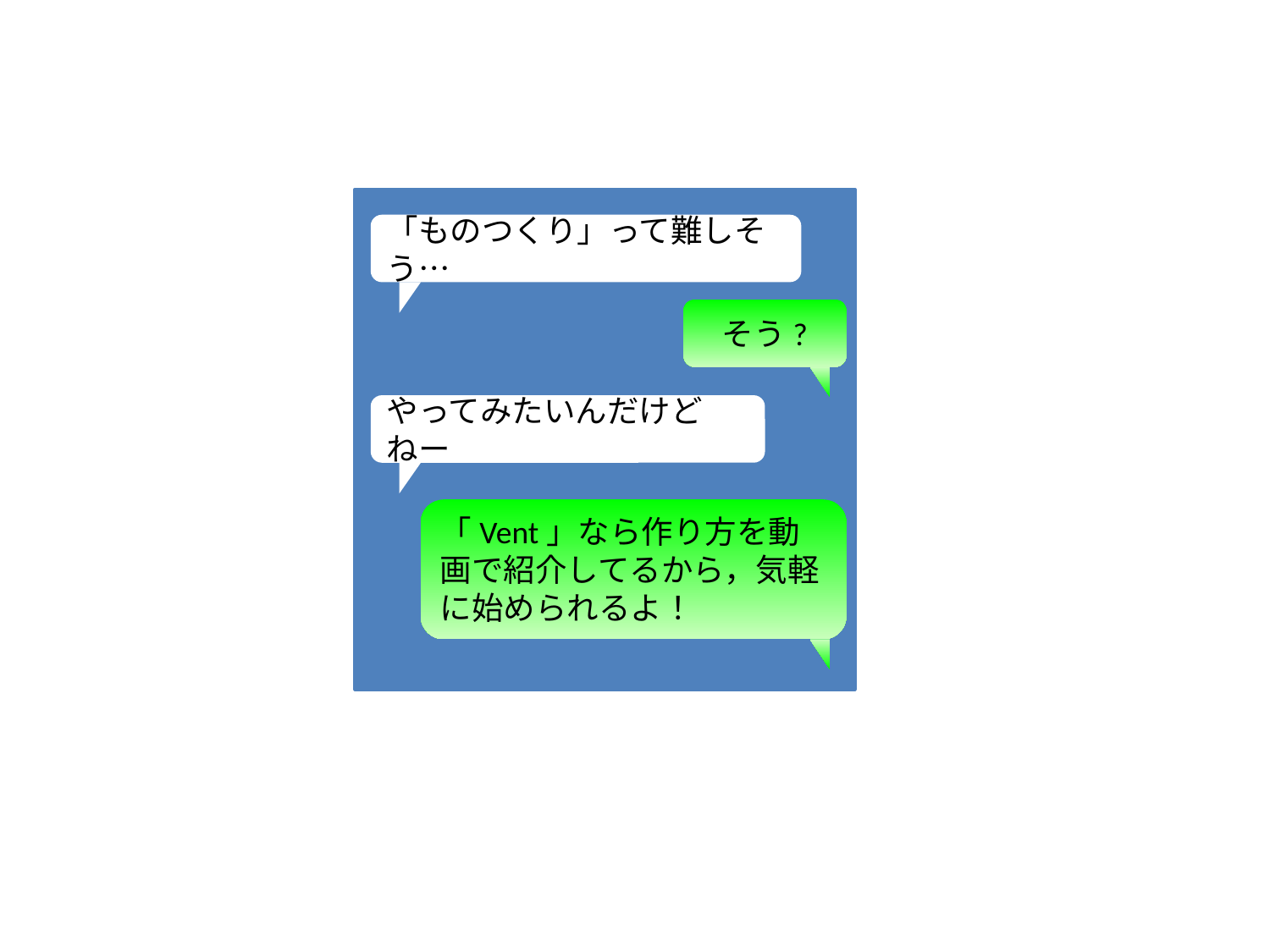

「ものつくり」って難しそう…

そう?

そう?

やってみたいんだけどねー

「Vent」なら作り方を動画で紹介してるから，気軽に始められるよ！